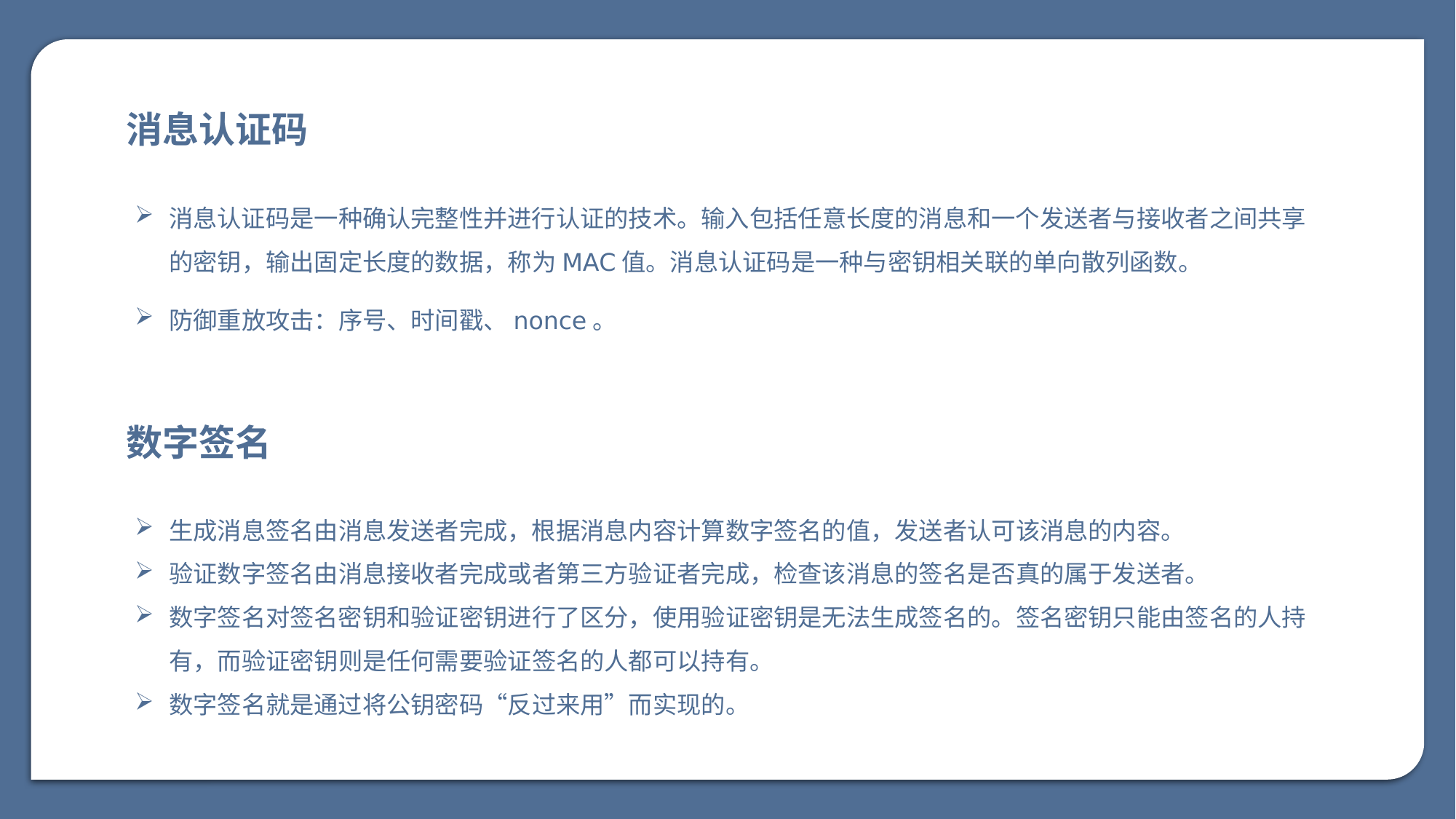

消息认证码
消息认证码是一种确认完整性并进行认证的技术。输入包括任意长度的消息和一个发送者与接收者之间共享的密钥，输出固定长度的数据，称为MAC值。消息认证码是一种与密钥相关联的单向散列函数。

防御重放攻击：序号、时间戳、nonce。
数字签名
生成消息签名由消息发送者完成，根据消息内容计算数字签名的值，发送者认可该消息的内容。
验证数字签名由消息接收者完成或者第三方验证者完成，检查该消息的签名是否真的属于发送者。
数字签名对签名密钥和验证密钥进行了区分，使用验证密钥是无法生成签名的。签名密钥只能由签名的人持有，而验证密钥则是任何需要验证签名的人都可以持有。
数字签名就是通过将公钥密码“反过来用”而实现的。